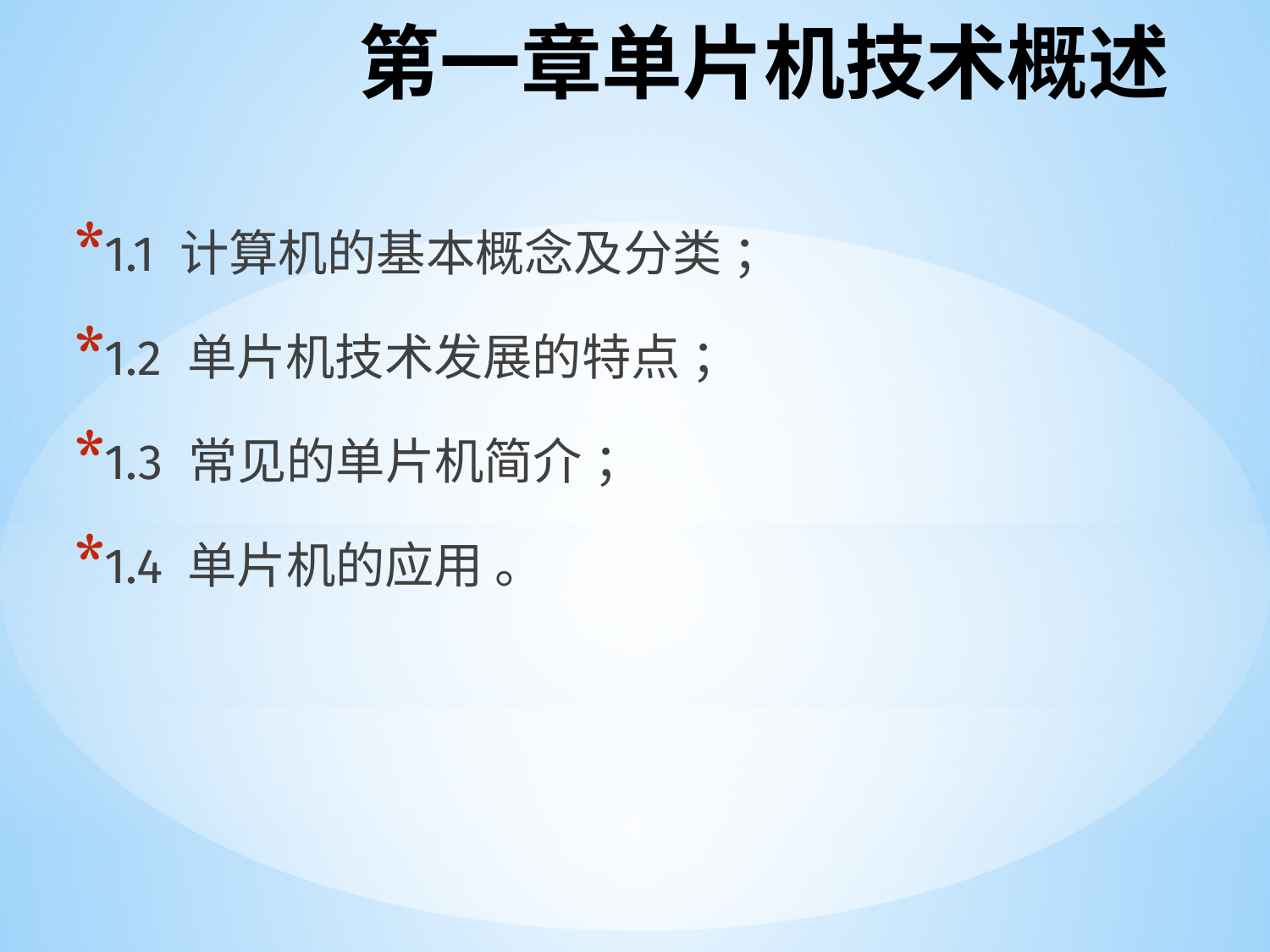

# 第一章单片机技术概述
1.1 计算机的基本概念及分类 ；
1.2 单片机技术发展的特点 ；
1.3 常见的单片机简介 ；
1.4 单片机的应用 。